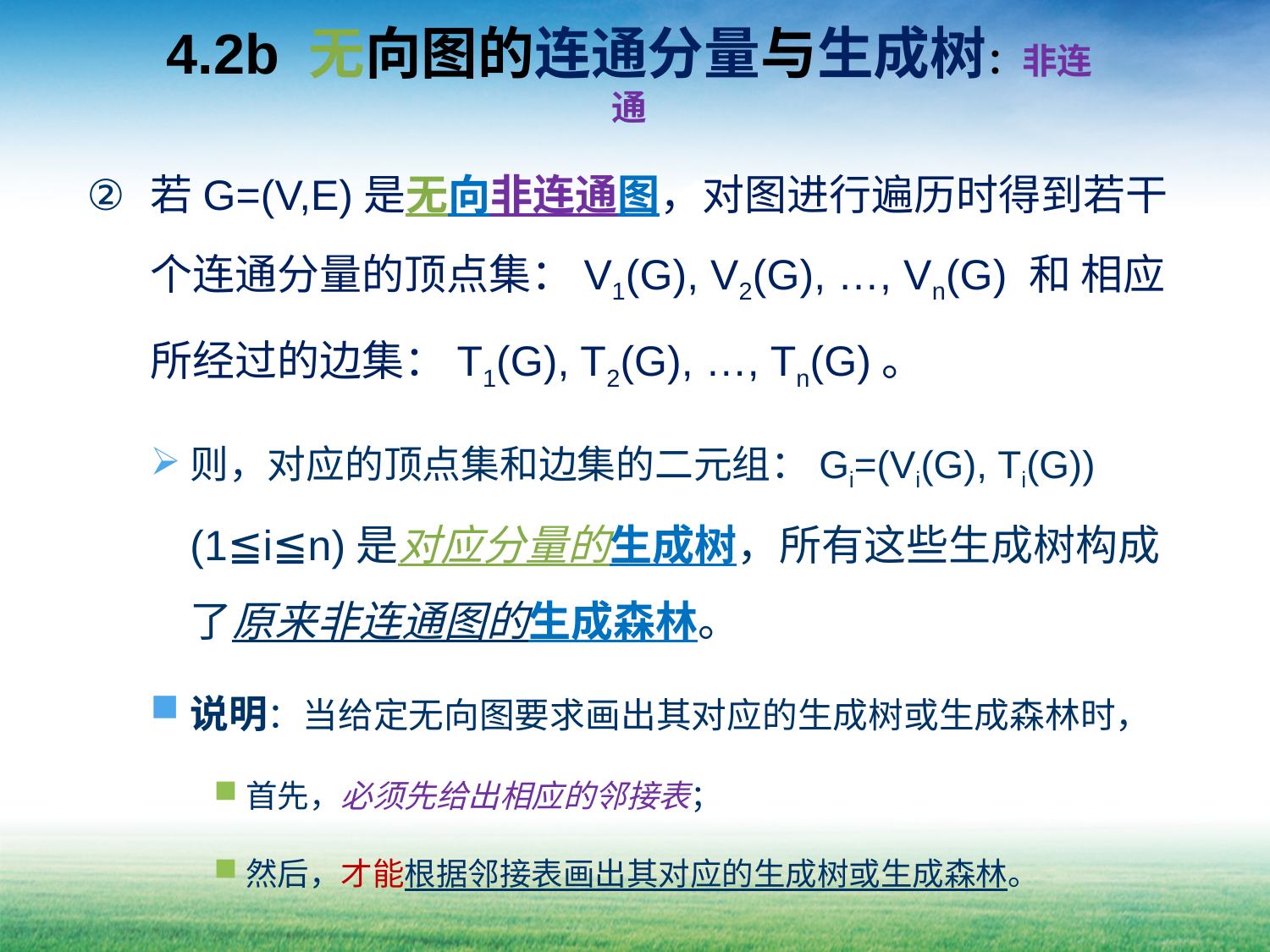

# 4.2b 无向图的连通分量与生成树：非连通
若G=(V,E)是无向非连通图，对图进行遍历时得到若干个连通分量的顶点集：V1(G), V2(G), …, Vn(G) 和 相应所经过的边集：T1(G), T2(G), …, Tn(G)。
则，对应的顶点集和边集的二元组：Gi=(Vi(G), Ti(G)) (1≦i≦n)是对应分量的生成树，所有这些生成树构成了原来非连通图的生成森林。
说明：当给定无向图要求画出其对应的生成树或生成森林时，
首先，必须先给出相应的邻接表；
然后，才能根据邻接表画出其对应的生成树或生成森林。